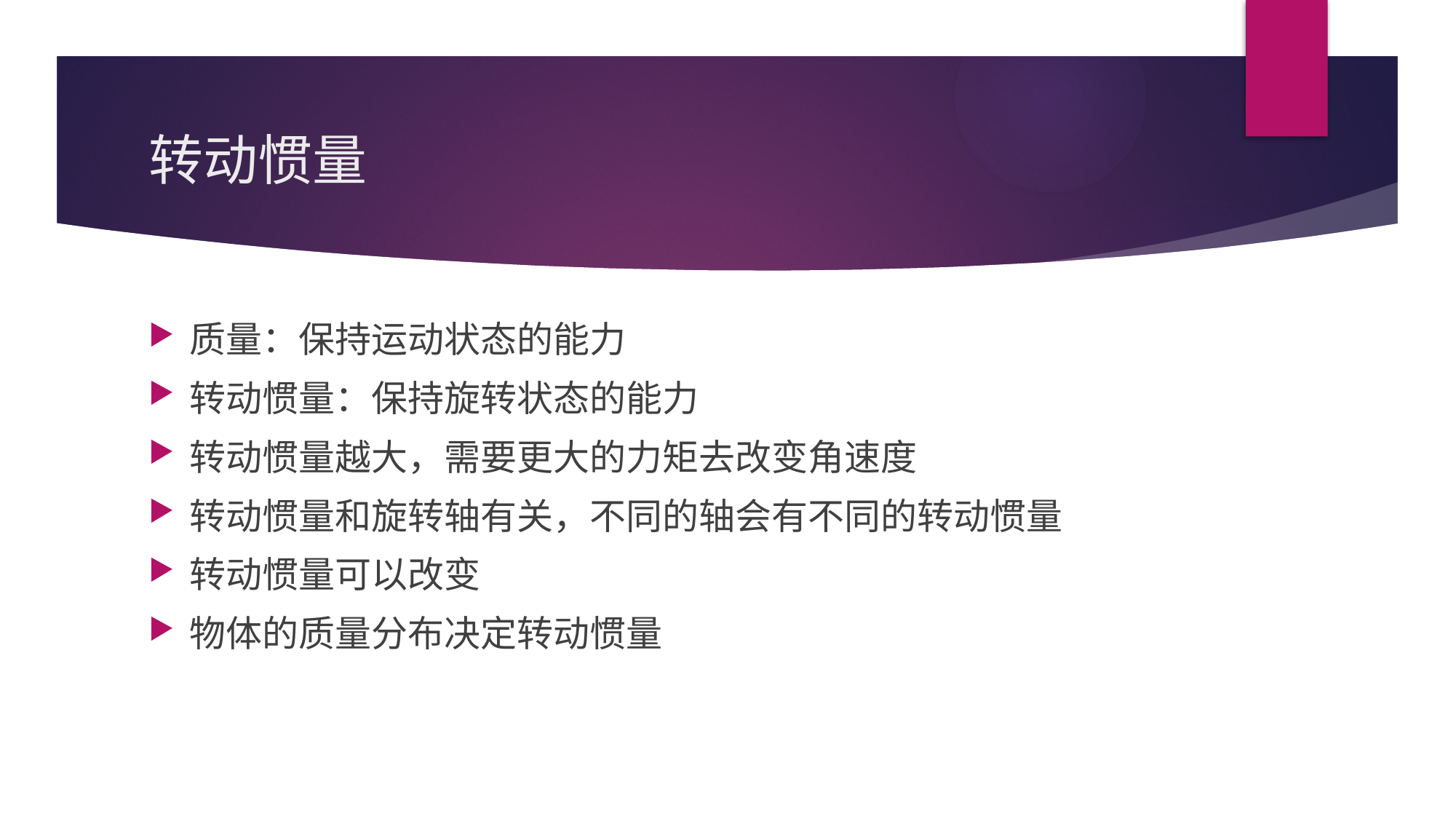

# 转动惯量
质量：保持运动状态的能力
转动惯量：保持旋转状态的能力
转动惯量越大，需要更大的力矩去改变角速度
转动惯量和旋转轴有关，不同的轴会有不同的转动惯量
转动惯量可以改变
物体的质量分布决定转动惯量